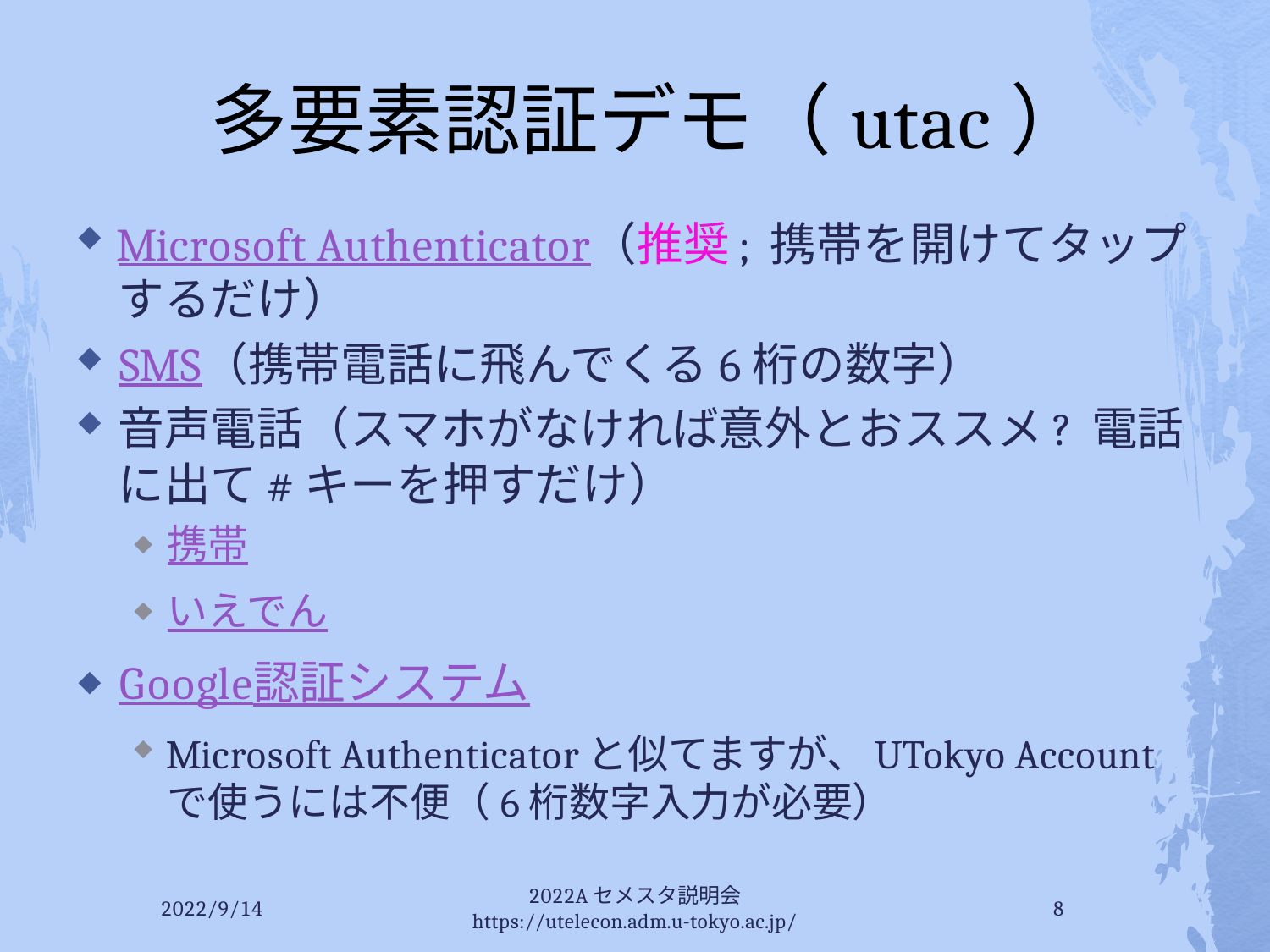

# 多要素認証デモ（utac）
Microsoft Authenticator（推奨; 携帯を開けてタップするだけ）
SMS（携帯電話に飛んでくる6桁の数字）
音声電話（スマホがなければ意外とおススメ? 電話に出て#キーを押すだけ）
携帯
いえでん
Google認証システム
Microsoft Authenticatorと似てますが、UTokyo Accountで使うには不便（6桁数字入力が必要）
2022/9/14
2022Aセメスタ説明会 https://utelecon.adm.u-tokyo.ac.jp/
8